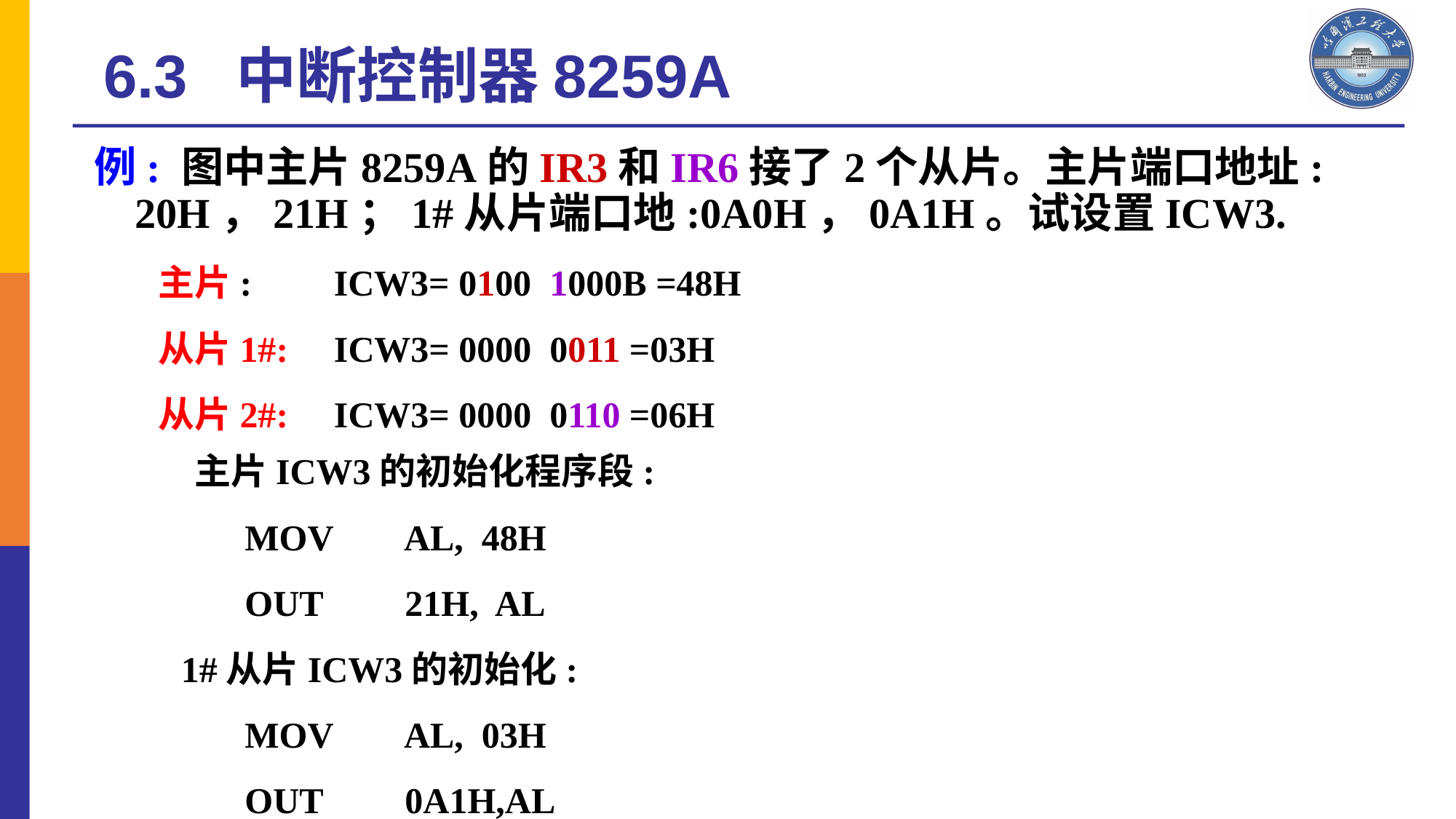

6.3  中断控制器8259A
例: 图中主片8259A的IR3和IR6接了2个从片。主片端口地址:  20H，21H；1#从片端口地:0A0H，0A1H。试设置ICW3.
	主片:         ICW3= 0100  1000B =48H
	从片1#:     ICW3= 0000  0011 =03H
	从片2#:     ICW3= 0000  0110 =06H
   主片ICW3的初始化程序段:
              MOV        AL,  48H
              OUT         21H,  AL
       1#从片ICW3的初始化:
              MOV        AL,  03H
              OUT         0A1H,AL